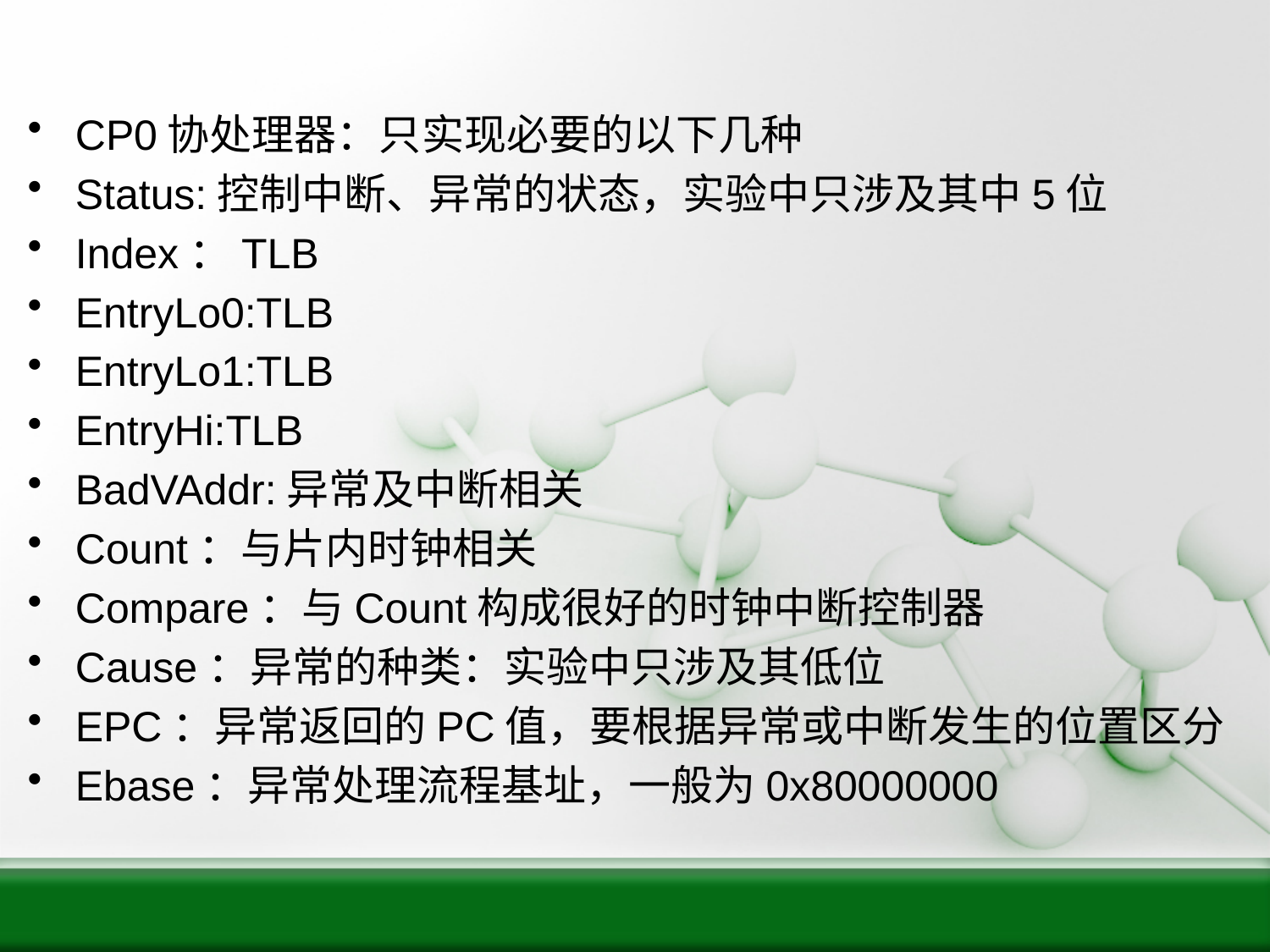

#
CP0协处理器：只实现必要的以下几种
Status:控制中断、异常的状态，实验中只涉及其中5位
Index：TLB
EntryLo0:TLB
EntryLo1:TLB
EntryHi:TLB
BadVAddr:异常及中断相关
Count：与片内时钟相关
Compare：与Count构成很好的时钟中断控制器
Cause：异常的种类：实验中只涉及其低位
EPC：异常返回的PC值，要根据异常或中断发生的位置区分
Ebase：异常处理流程基址，一般为0x80000000